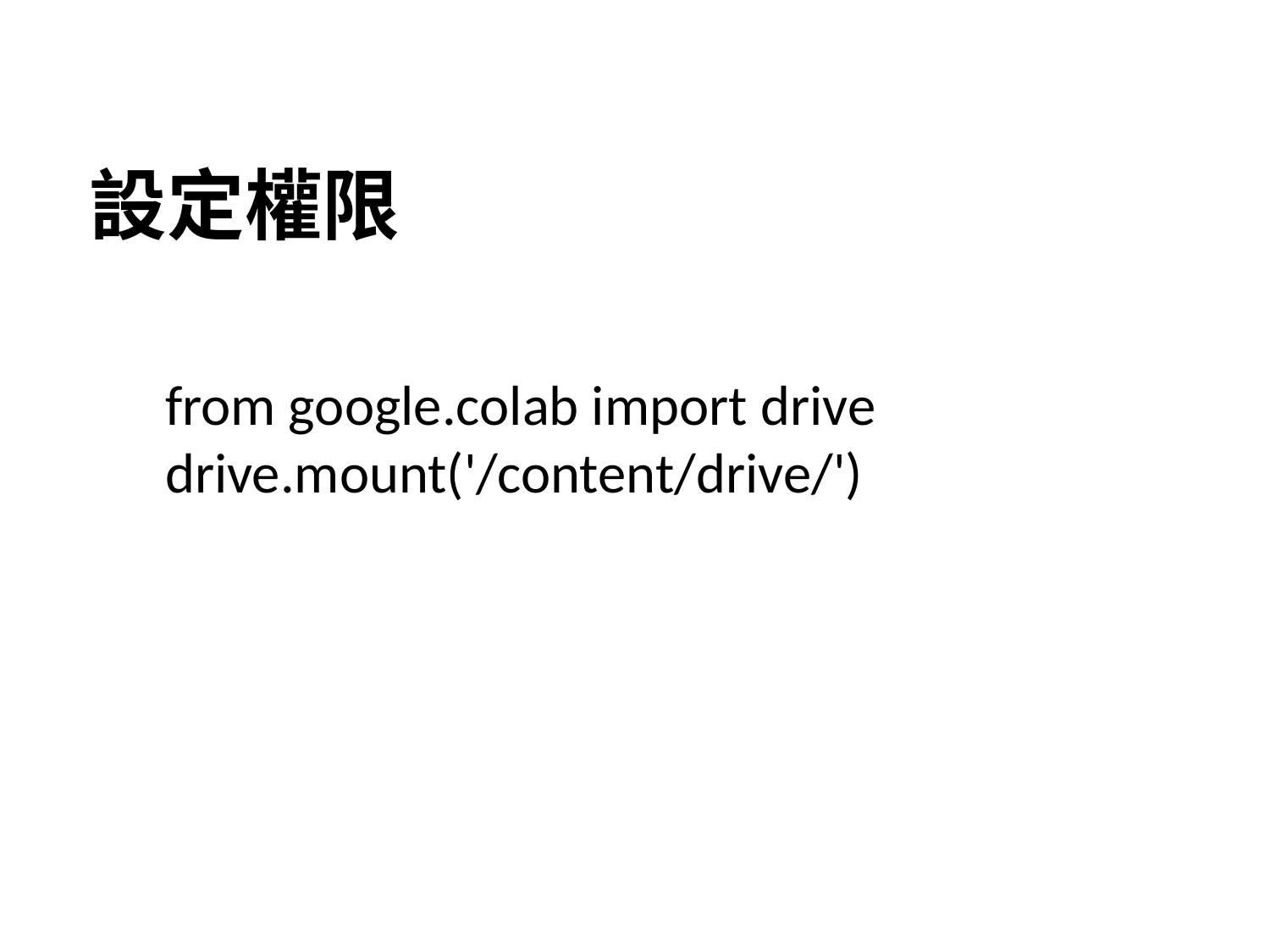

# 設定權限
from google.colab import drive
drive.mount('/content/drive/')